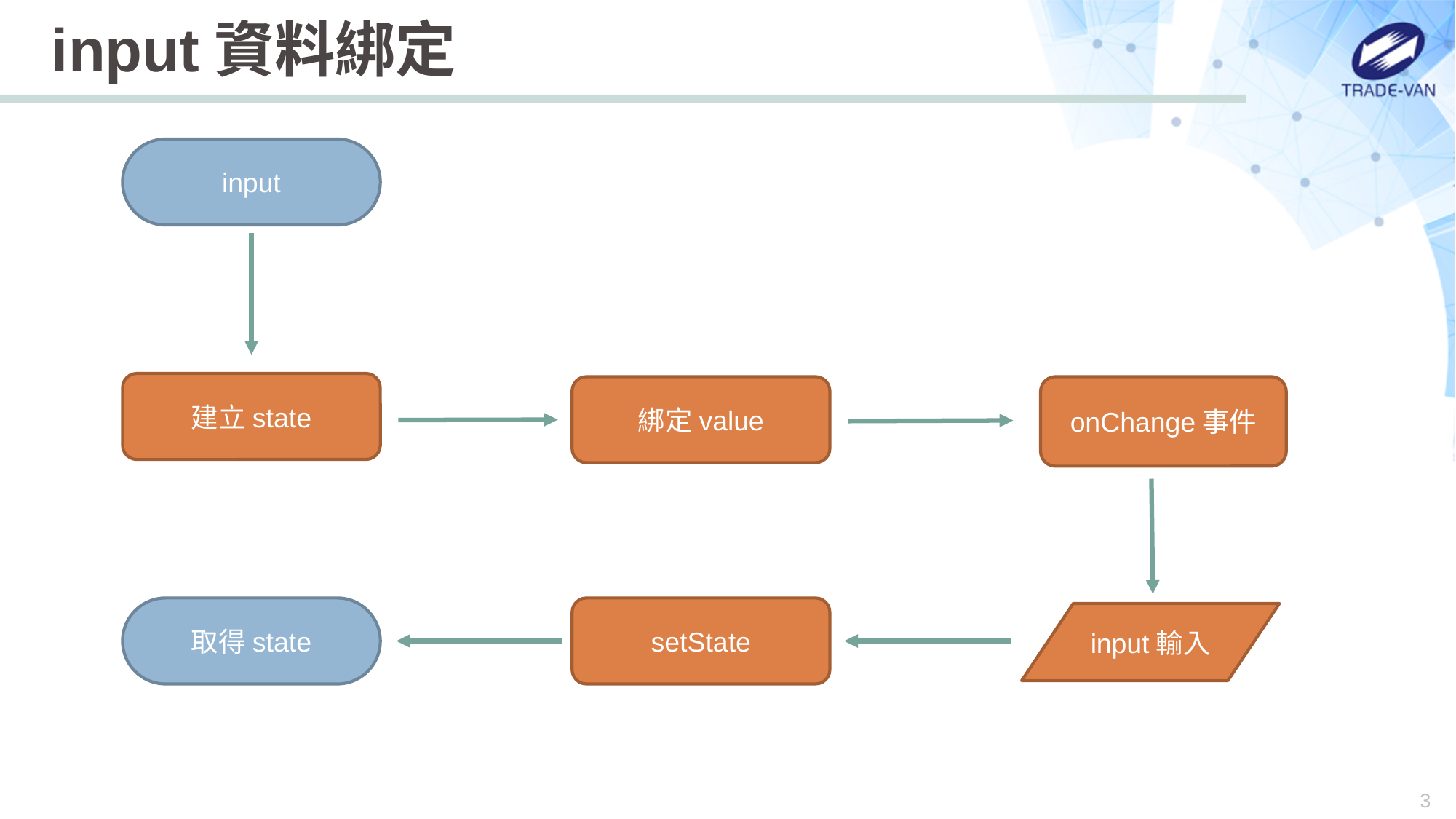

# input資料綁定
input
建立state
綁定value
onChange事件
setState
取得state
input輸入
3